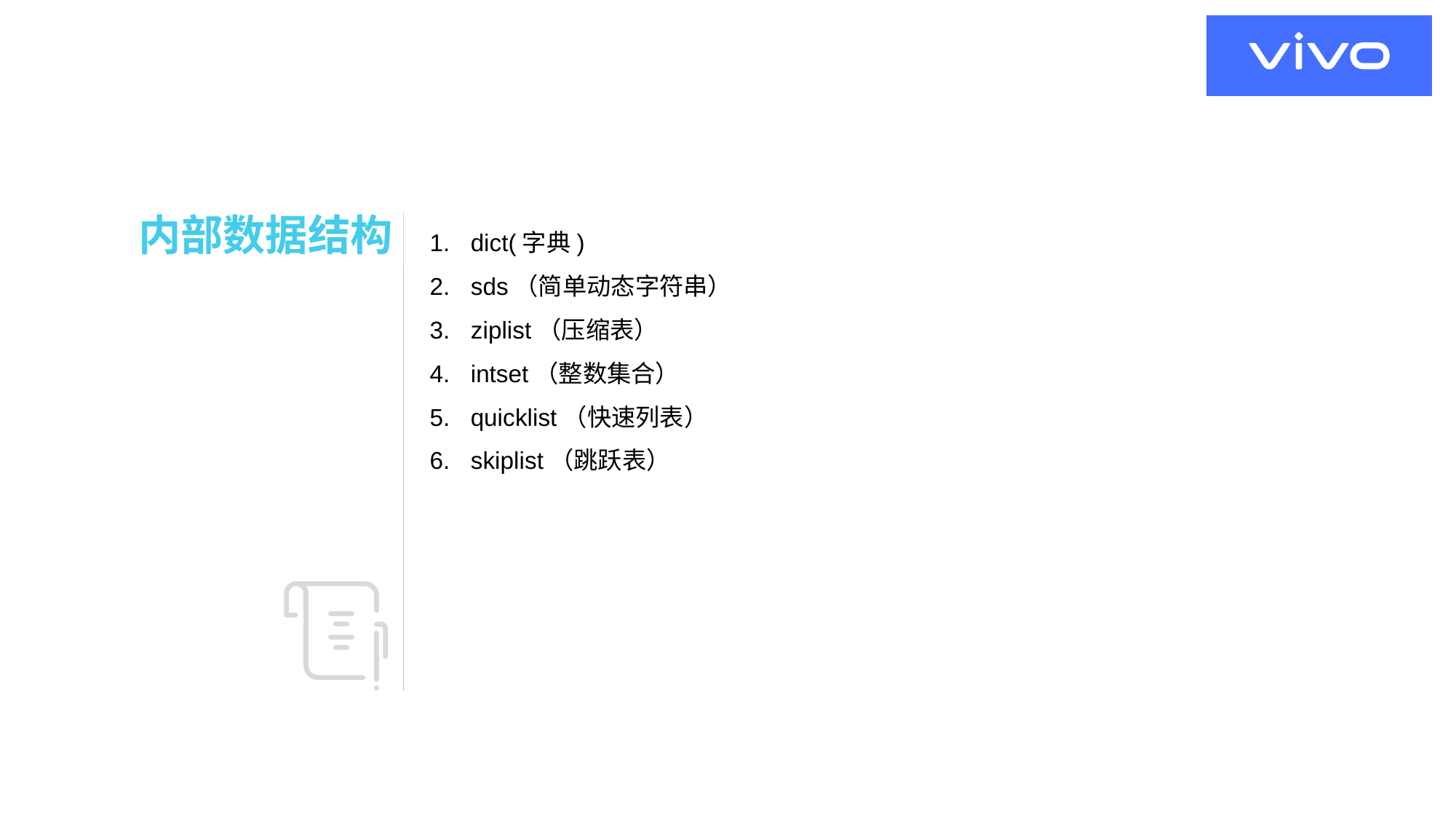

内部数据结构
dict(字典)
sds（简单动态字符串）
ziplist（压缩表）
intset（整数集合）
quicklist（快速列表）
skiplist（跳跃表）